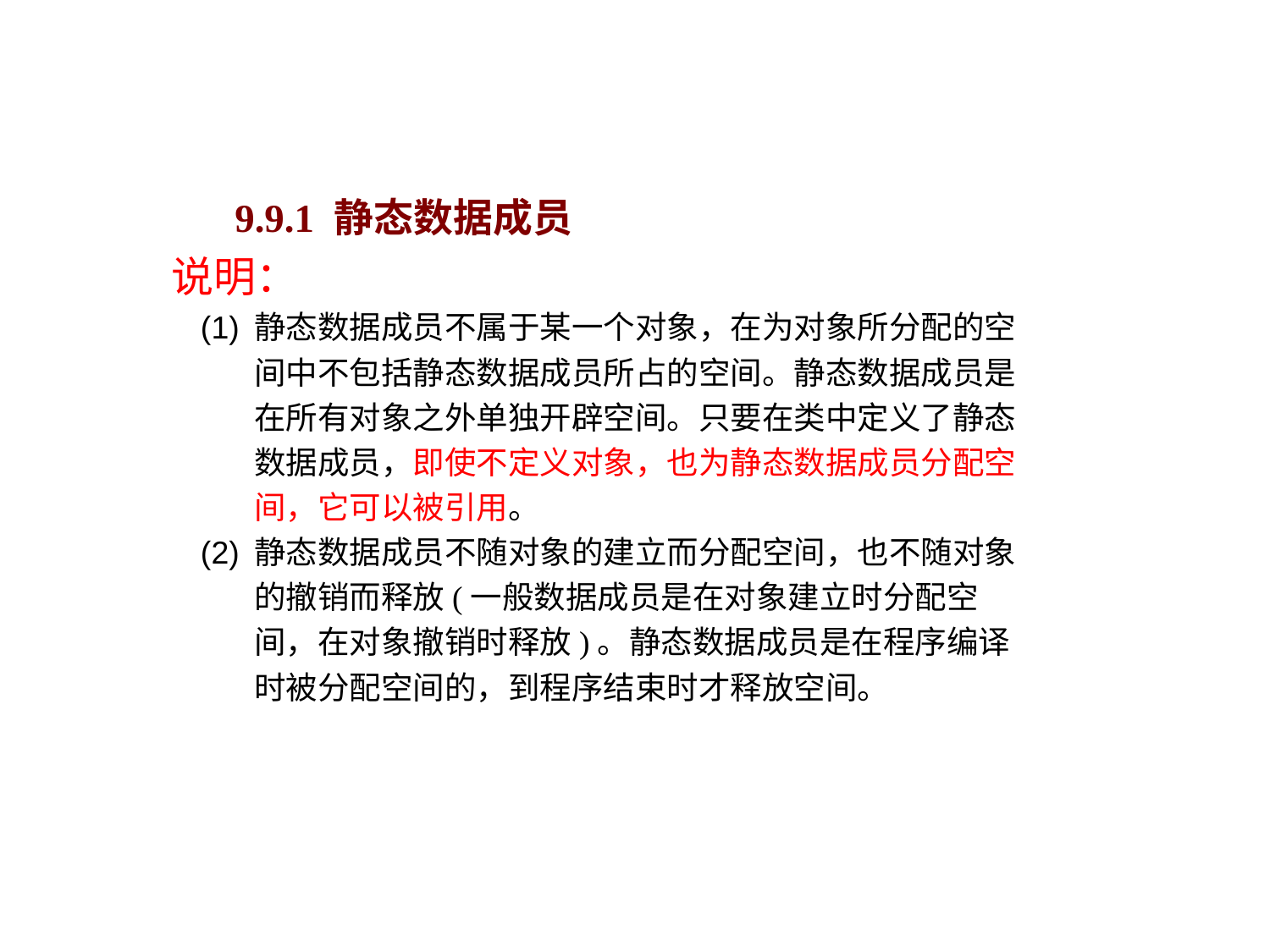

9.9.1 静态数据成员
说明：
静态数据成员不属于某一个对象，在为对象所分配的空间中不包括静态数据成员所占的空间。静态数据成员是在所有对象之外单独开辟空间。只要在类中定义了静态数据成员，即使不定义对象，也为静态数据成员分配空间，它可以被引用。
静态数据成员不随对象的建立而分配空间，也不随对象的撤销而释放(一般数据成员是在对象建立时分配空间，在对象撤销时释放)。静态数据成员是在程序编译时被分配空间的，到程序结束时才释放空间。